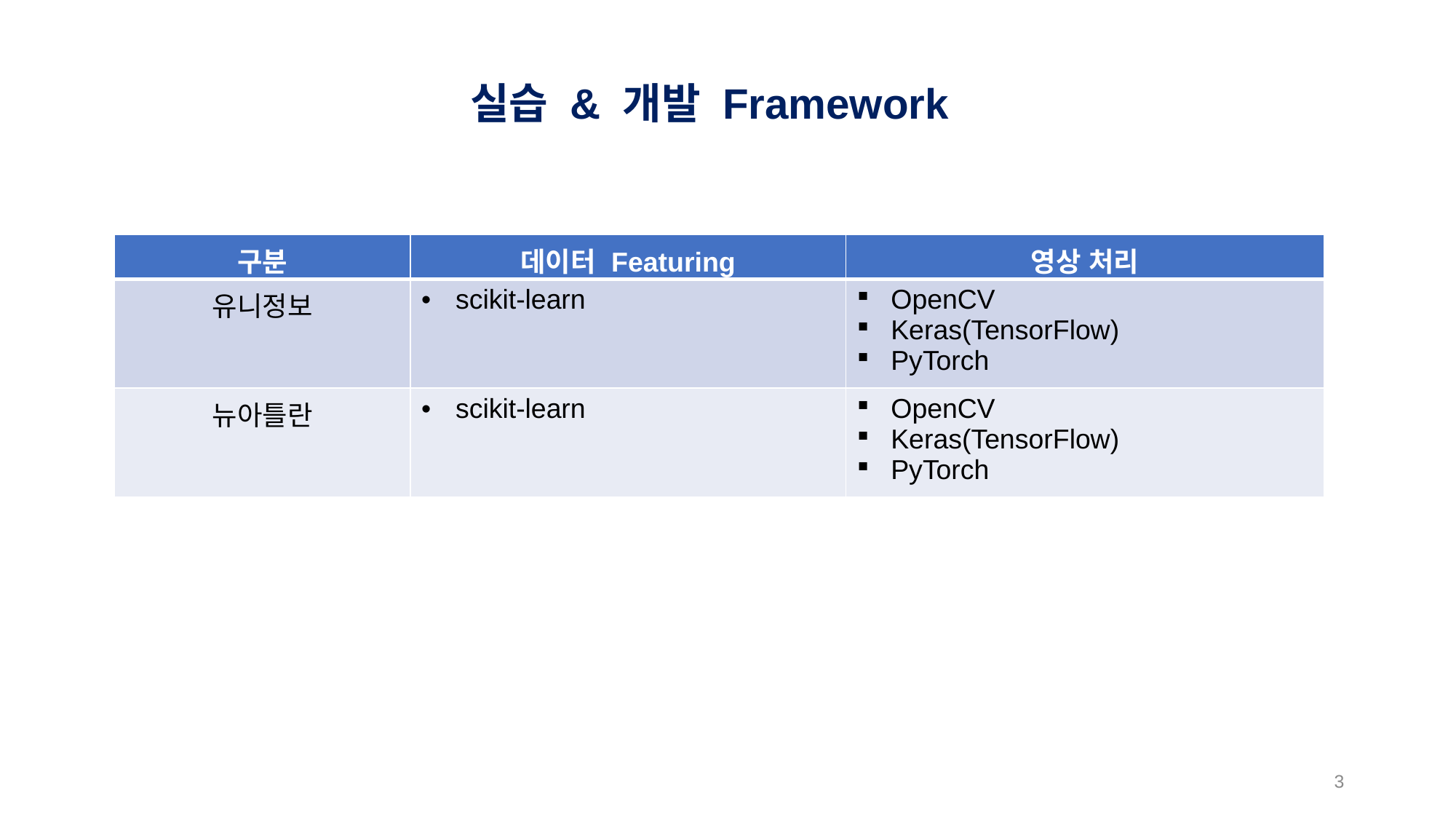

실습 & 개발 Framework
| 구분 | 데이터 Featuring | 영상 처리 |
| --- | --- | --- |
| 유니정보 | scikit-learn | OpenCV Keras(TensorFlow) PyTorch |
| 뉴아틀란 | scikit-learn | OpenCV Keras(TensorFlow) PyTorch |
3